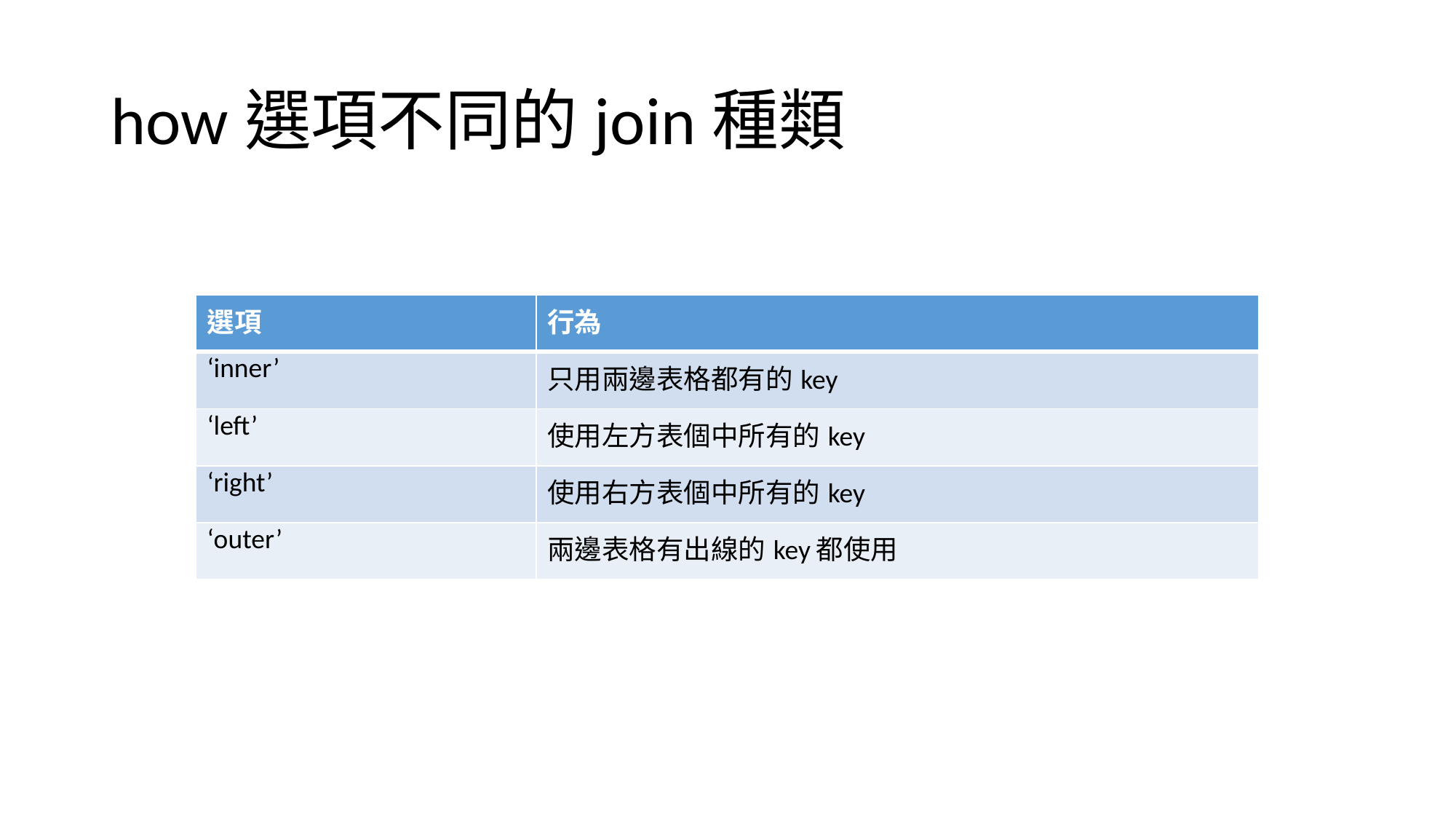

# how選項不同的join種類
| 選項 | 行為 |
| --- | --- |
| ‘inner’ | 只用兩邊表格都有的key |
| ‘left’ | 使用左方表個中所有的key |
| ‘right’ | 使用右方表個中所有的key |
| ‘outer’ | 兩邊表格有出線的key都使用 |